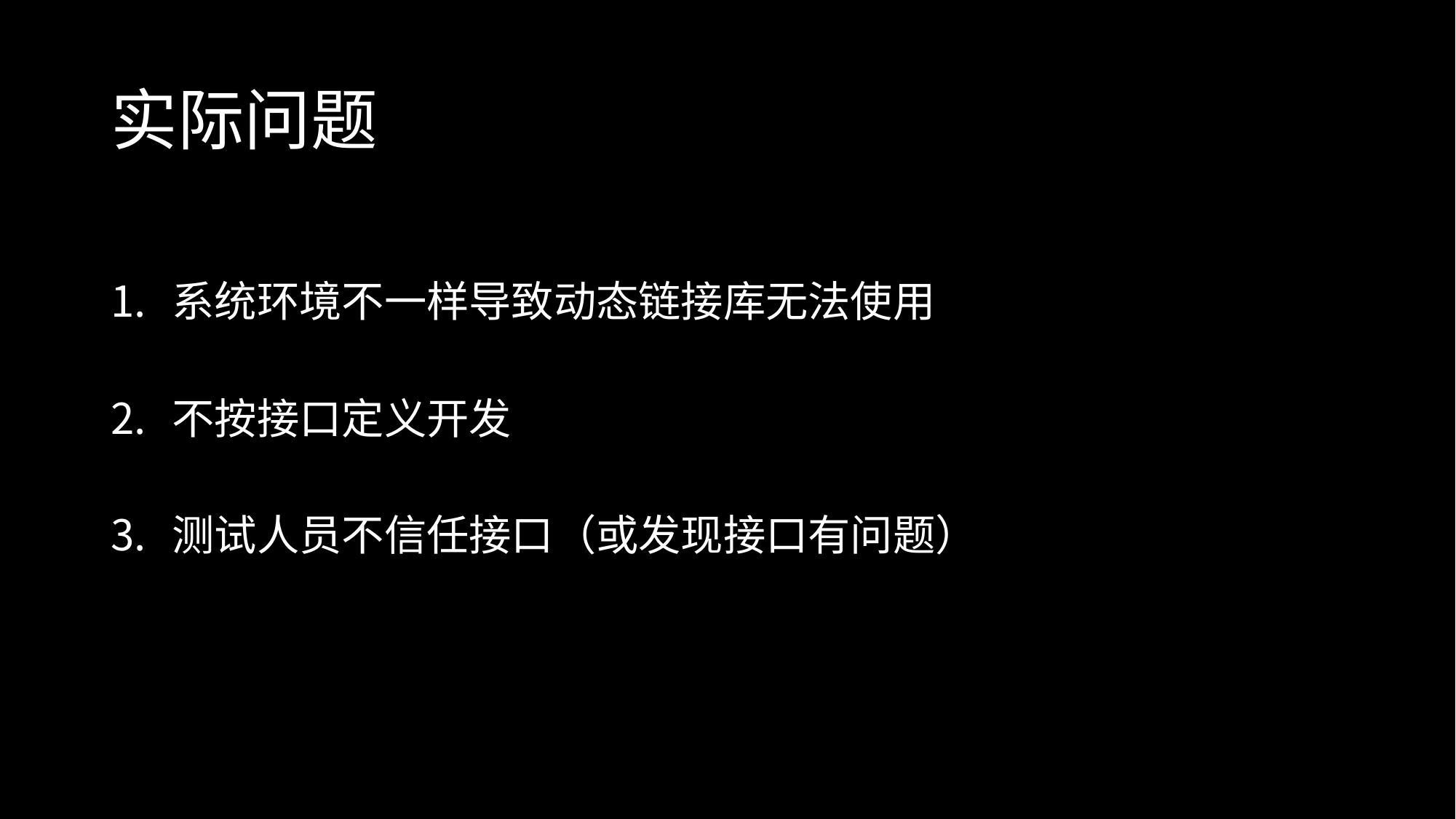

# 实际问题
系统环境不一样导致动态链接库无法使用
不按接口定义开发
测试人员不信任接口（或发现接口有问题）